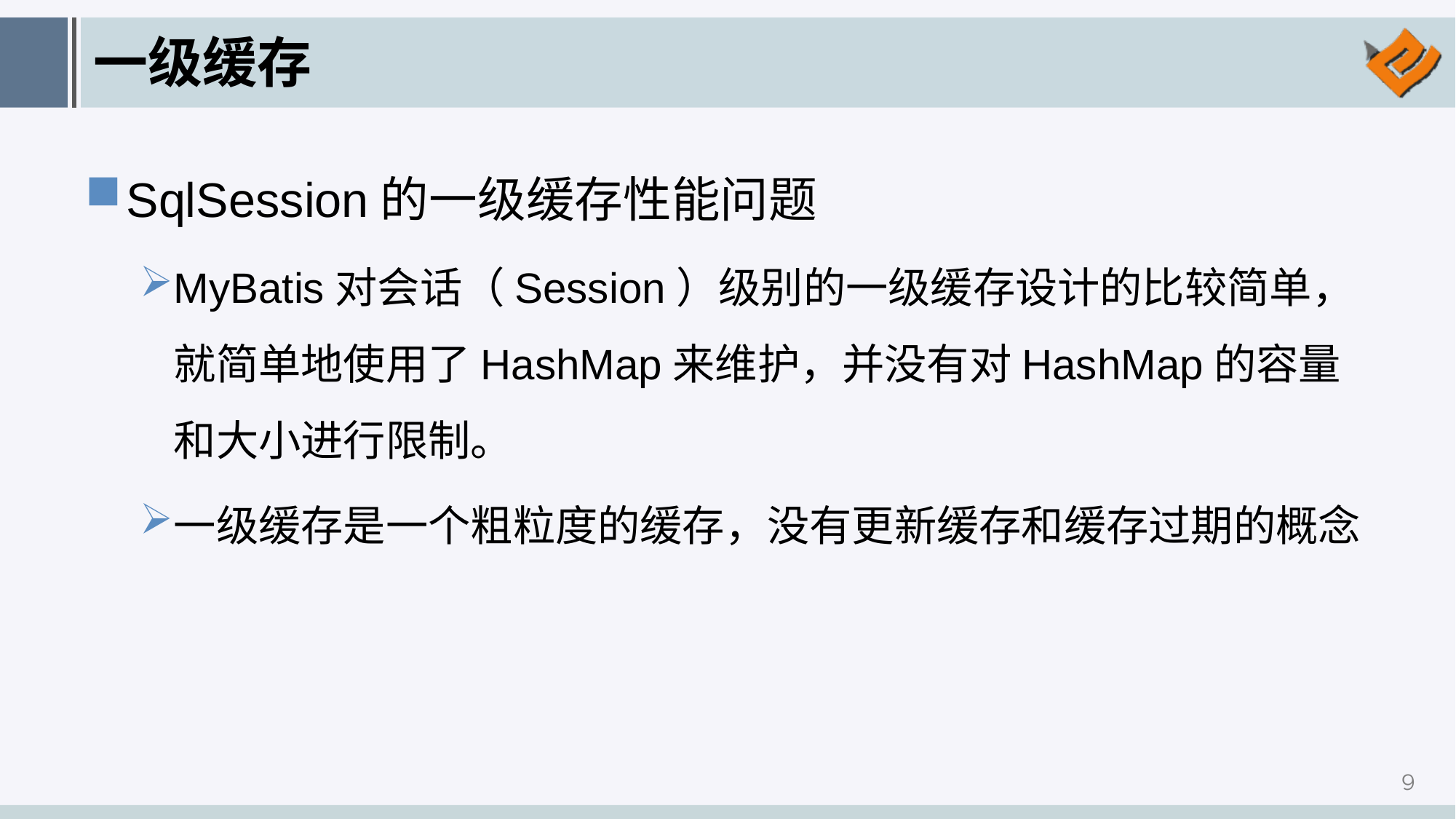

# 一级缓存
SqlSession的一级缓存性能问题
MyBatis对会话（Session）级别的一级缓存设计的比较简单，就简单地使用了HashMap来维护，并没有对HashMap的容量和大小进行限制。
一级缓存是一个粗粒度的缓存，没有更新缓存和缓存过期的概念